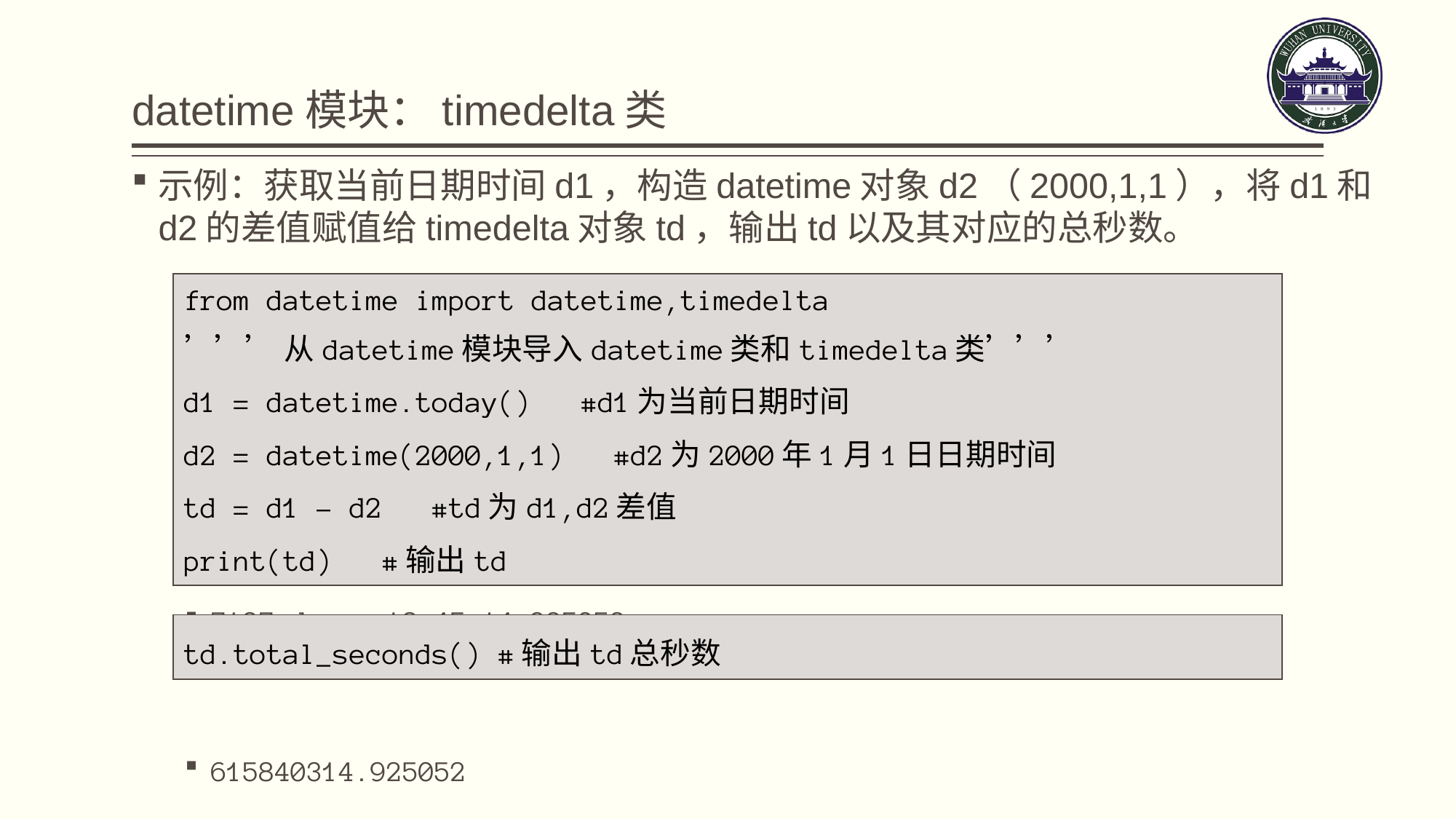

# datetime模块：timedelta类
示例：获取当前日期时间d1，构造datetime对象d2（2000,1,1），将d1和d2的差值赋值给timedelta对象td，输出td以及其对应的总秒数。

7127 days, 18:45:14.925052

615840314.925052
| from datetime import datetime,timedelta ’’’从datetime模块导入datetime类和timedelta类’’’ d1 = datetime.today() #d1为当前日期时间 d2 = datetime(2000,1,1) #d2为2000年1月1日日期时间 td = d1 - d2 #td为d1,d2差值 print(td) #输出td |
| --- |
| td.total\_seconds() #输出td总秒数 |
| --- |